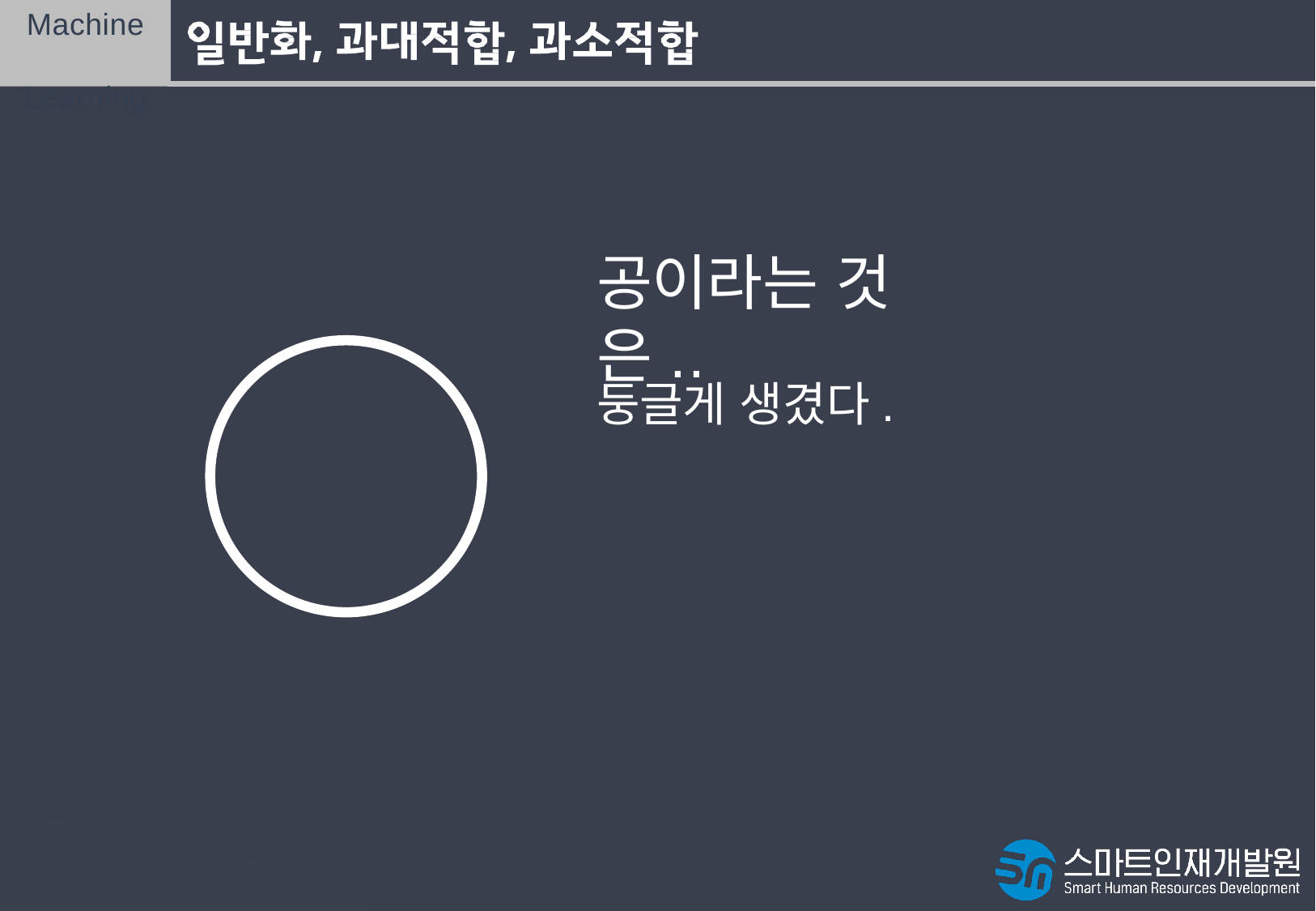

Machine  Learning

# 공이라는 것은..

둥글게 생겼다.